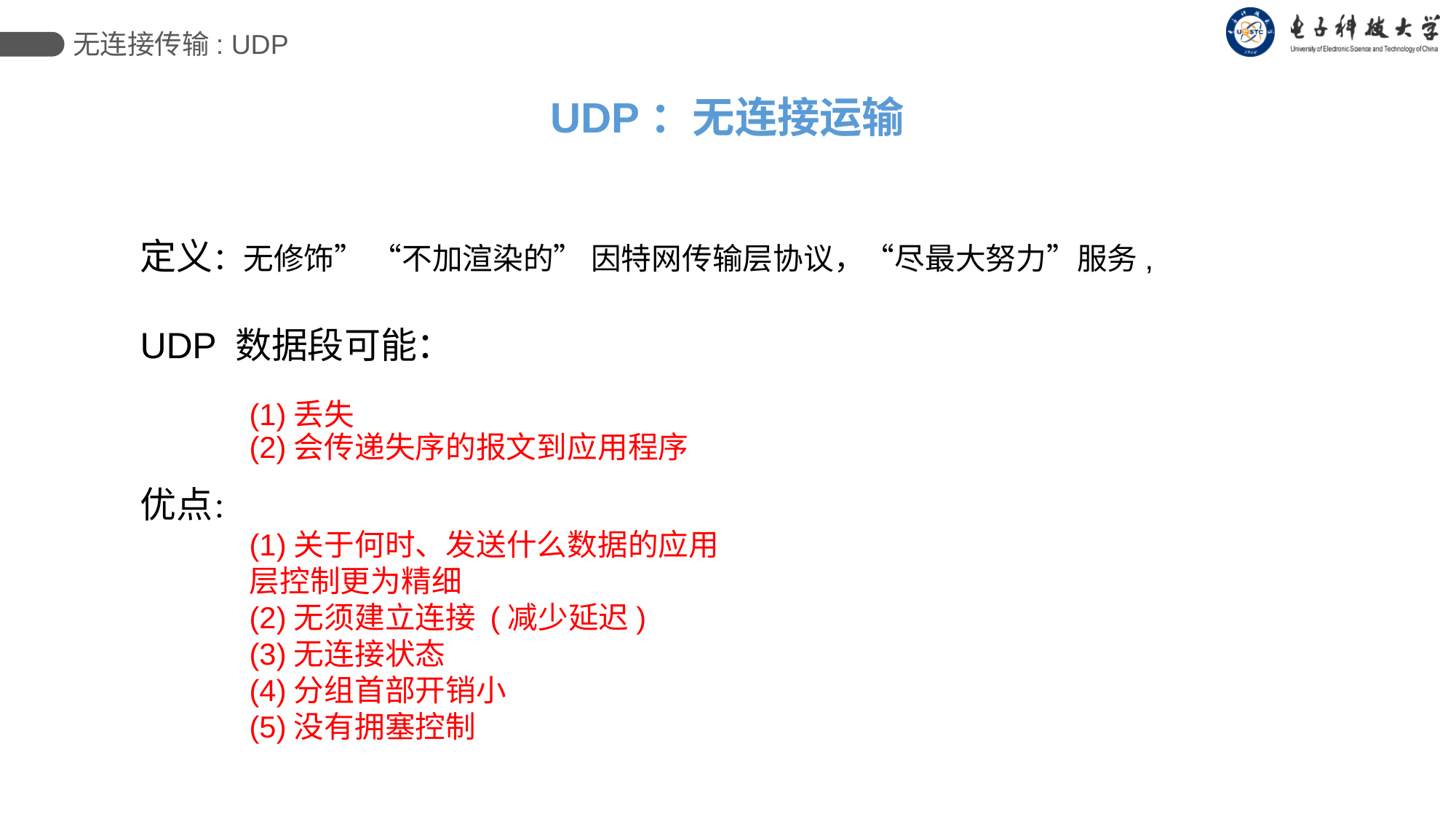

无连接传输: UDP

UDP：无连接运输
为什么有 UDP?
定义：无修饰” “不加渲染的” 因特网传输层协议，“尽最大努力”服务,
UDP 数据段可能：

	(1)丢失
	(2)会传递失序的报文到应用程序

优点：
	(1)关于何时、发送什么数据的应用	层控制更为精细
	(2)无须建立连接 (减少延迟)
	(3)无连接状态
	(4)分组首部开销小
	(5)没有拥塞控制: UDP 能够用尽可能快的速度传递